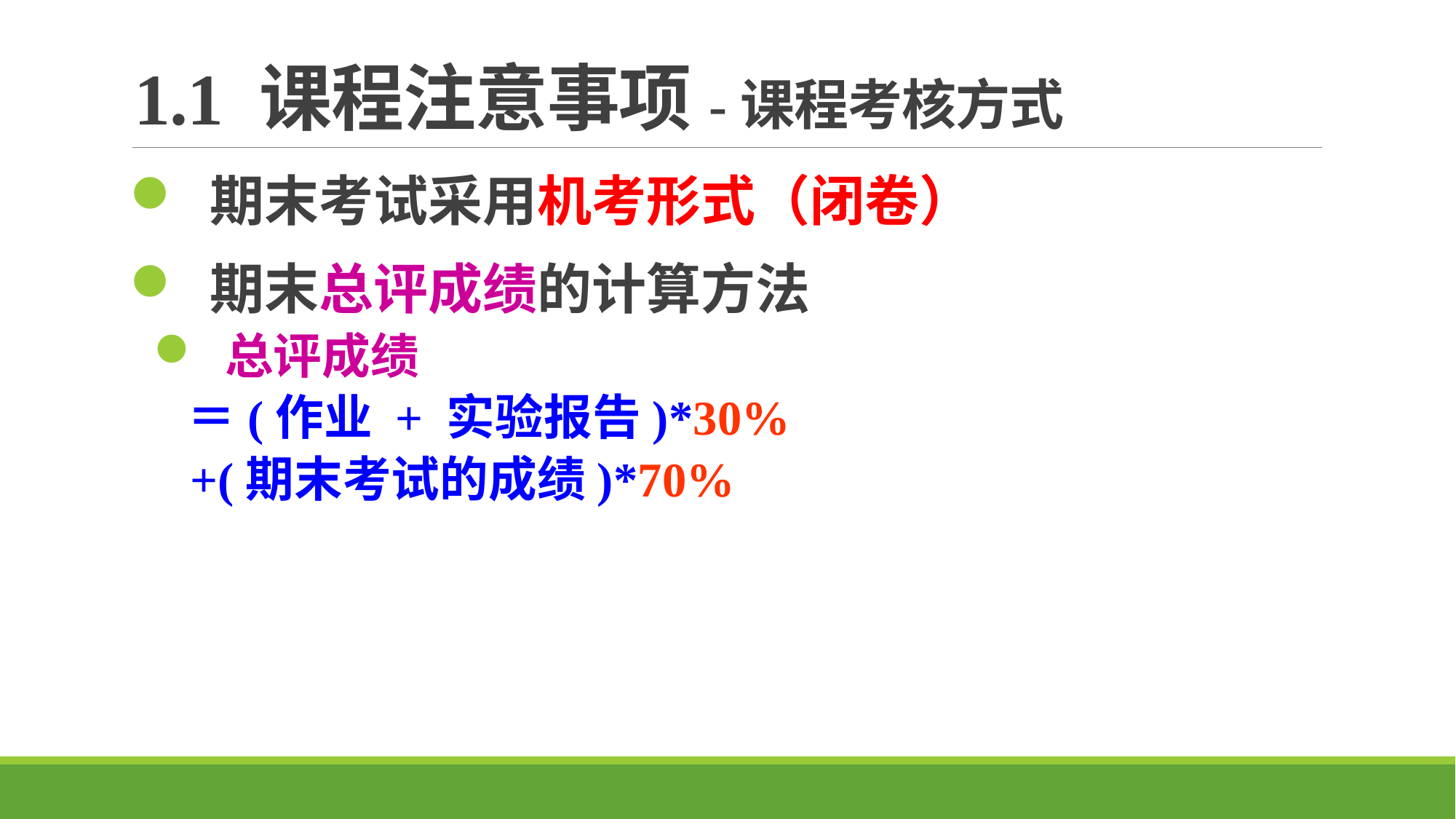

# 1.1 课程注意事项-课程考核方式
 期末考试采用机考形式（闭卷）
 期末总评成绩的计算方法
 总评成绩
  ＝(作业 + 实验报告)*30%
   +(期末考试的成绩)*70%